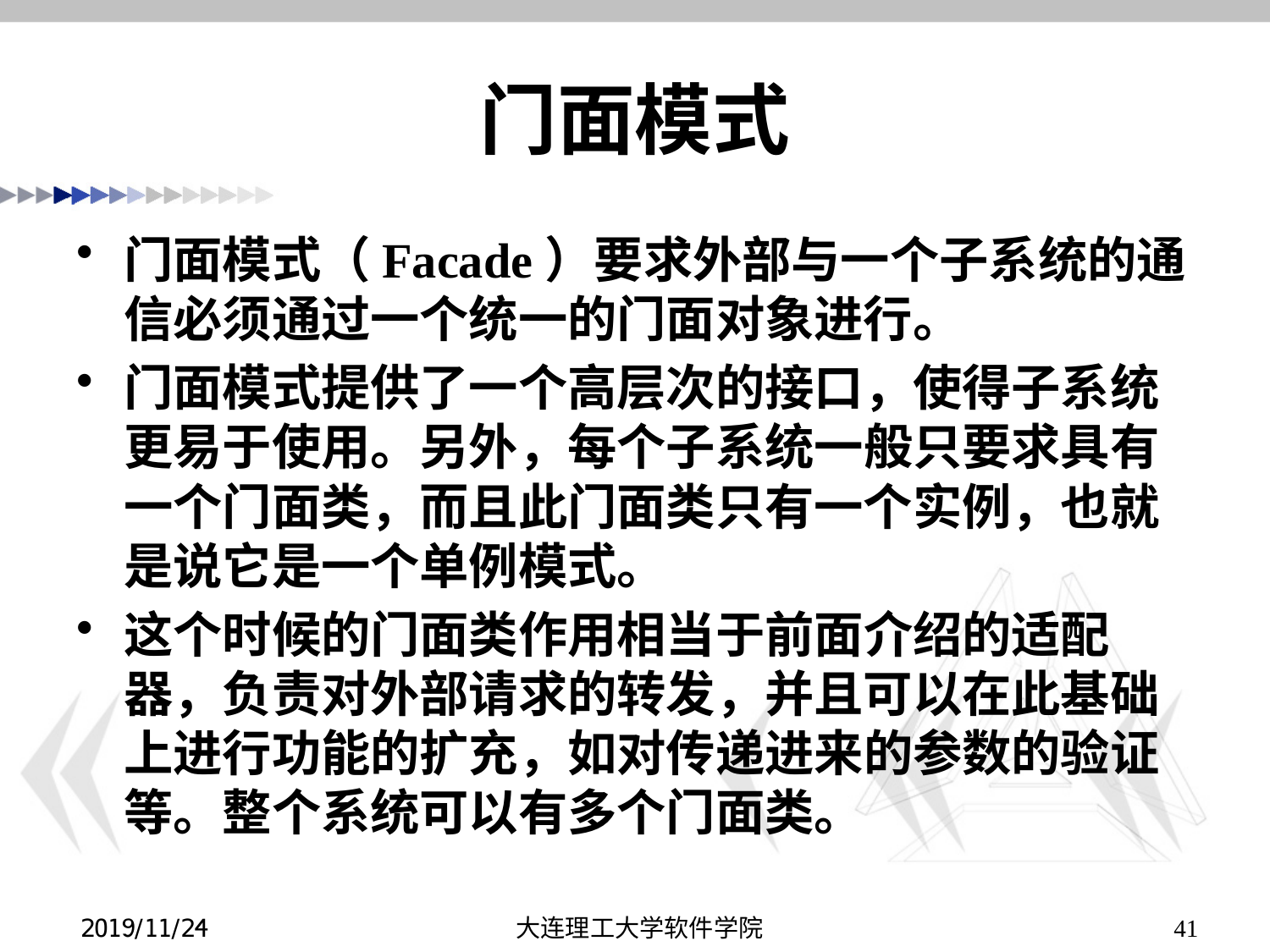

# 门面模式
门面模式（Facade）要求外部与一个子系统的通信必须通过一个统一的门面对象进行。
门面模式提供了一个高层次的接口，使得子系统更易于使用。另外，每个子系统一般只要求具有一个门面类，而且此门面类只有一个实例，也就是说它是一个单例模式。
这个时候的门面类作用相当于前面介绍的适配器，负责对外部请求的转发，并且可以在此基础上进行功能的扩充，如对传递进来的参数的验证等。整个系统可以有多个门面类。
2019/11/24
大连理工大学软件学院
41